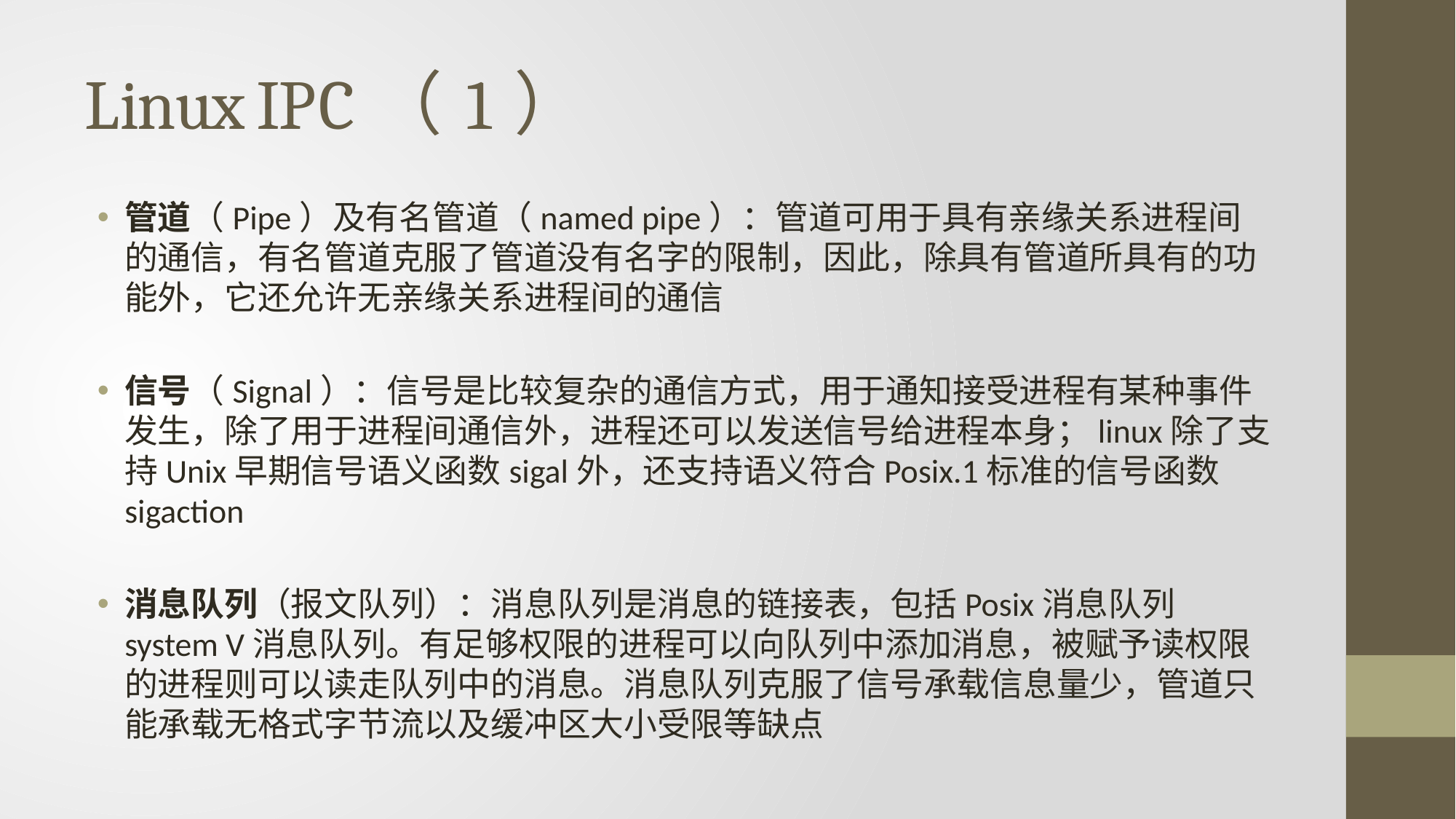

# Linux IPC（1）
管道（Pipe）及有名管道（named pipe）：管道可用于具有亲缘关系进程间的通信，有名管道克服了管道没有名字的限制，因此，除具有管道所具有的功能外，它还允许无亲缘关系进程间的通信

信号（Signal）：信号是比较复杂的通信方式，用于通知接受进程有某种事件发生，除了用于进程间通信外，进程还可以发送信号给进程本身；linux除了支持Unix早期信号语义函数sigal外，还支持语义符合Posix.1标准的信号函数sigaction

消息队列（报文队列）：消息队列是消息的链接表，包括Posix消息队列system V消息队列。有足够权限的进程可以向队列中添加消息，被赋予读权限的进程则可以读走队列中的消息。消息队列克服了信号承载信息量少，管道只能承载无格式字节流以及缓冲区大小受限等缺点